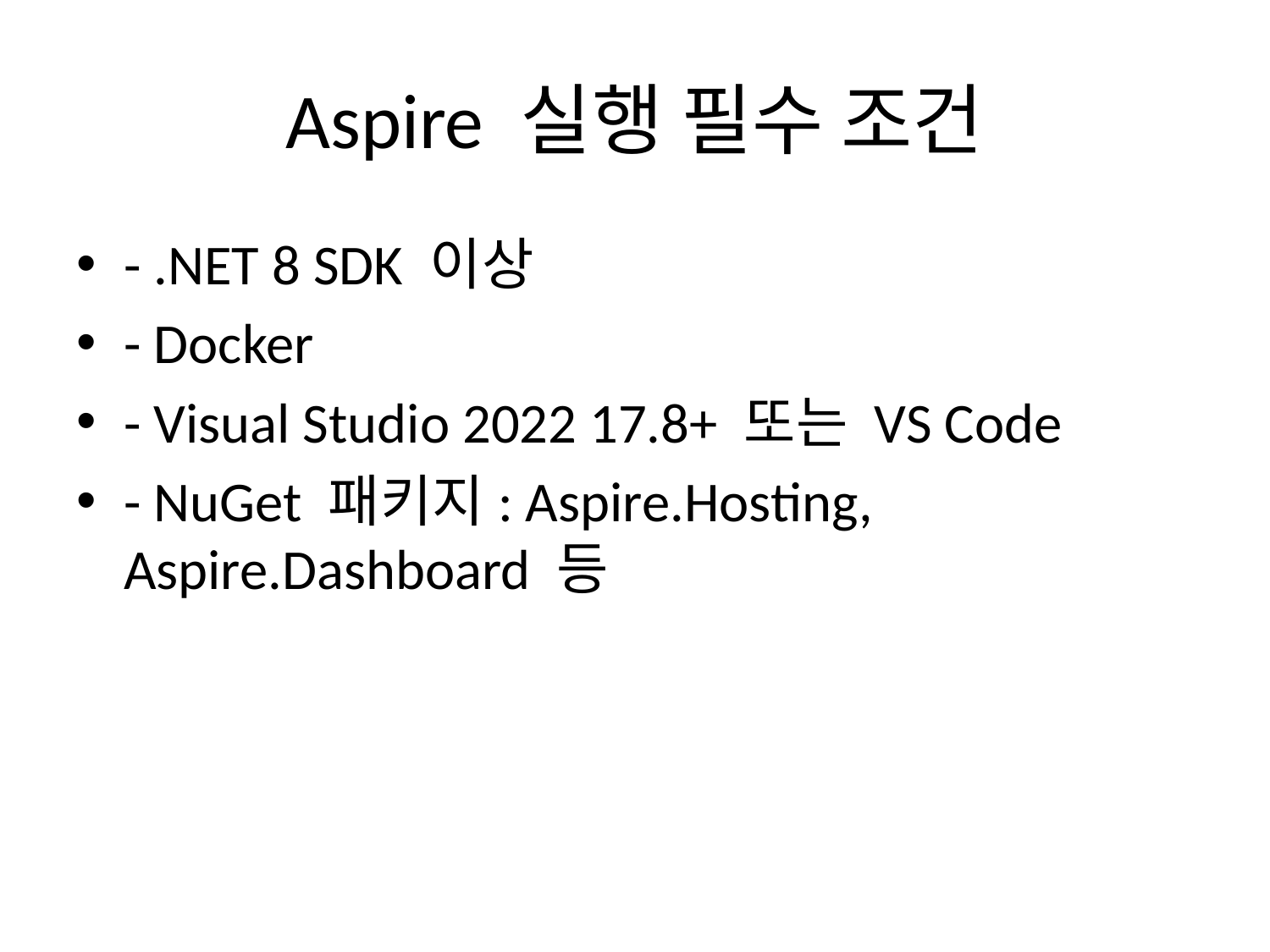

# Aspire 실행 필수 조건
- .NET 8 SDK 이상
- Docker
- Visual Studio 2022 17.8+ 또는 VS Code
- NuGet 패키지: Aspire.Hosting, Aspire.Dashboard 등